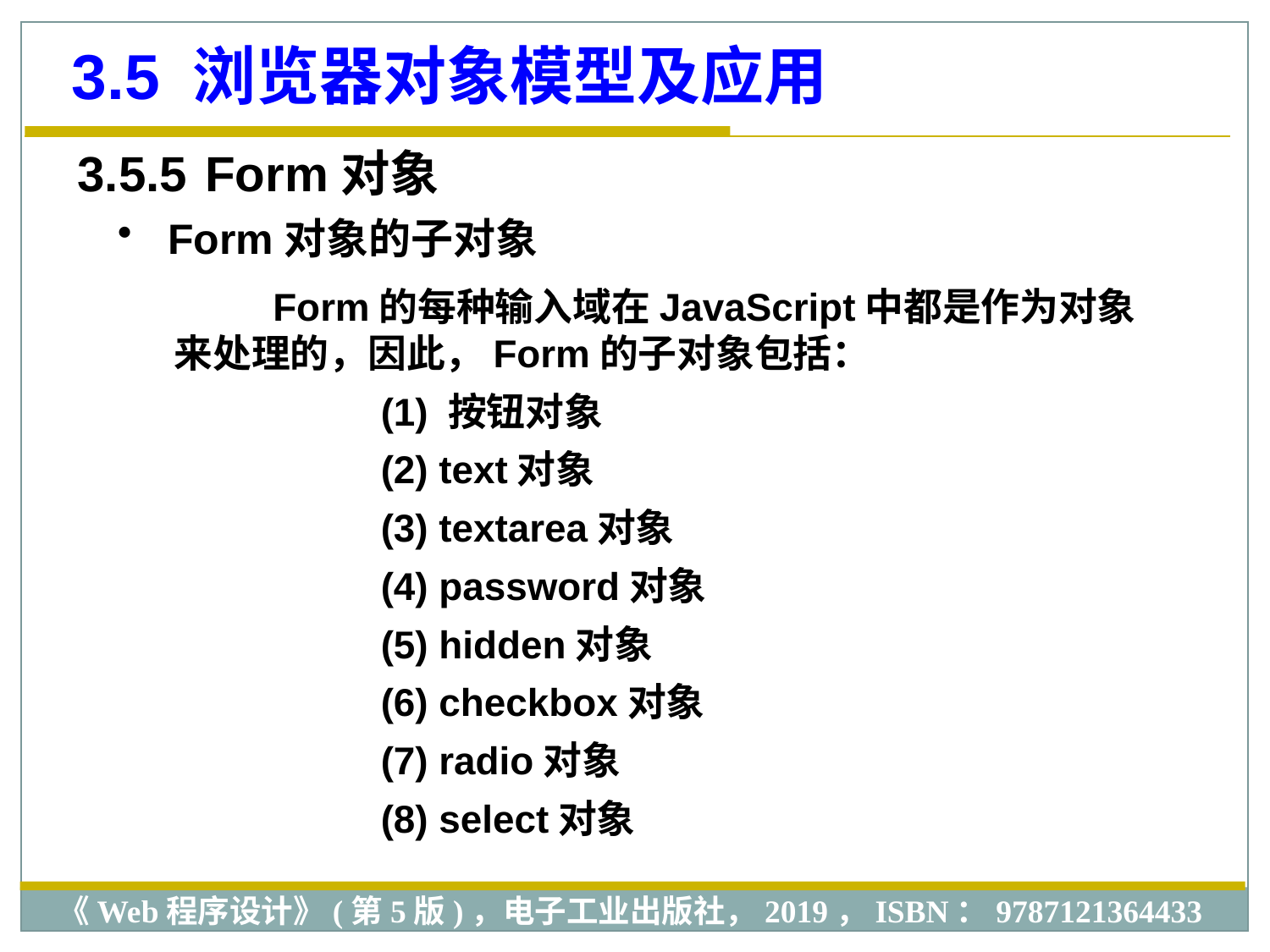

3.5 浏览器对象模型及应用
3.5.5  Form对象
  Form对象的子对象
 Form的每种输入域在JavaScript中都是作为对象来处理的，因此，Form的子对象包括：
           (1) 按钮对象
           (2) text对象
           (3) textarea对象
           (4) password对象
           (5) hidden对象
           (6) checkbox对象
           (7) radio对象
           (8) select对象